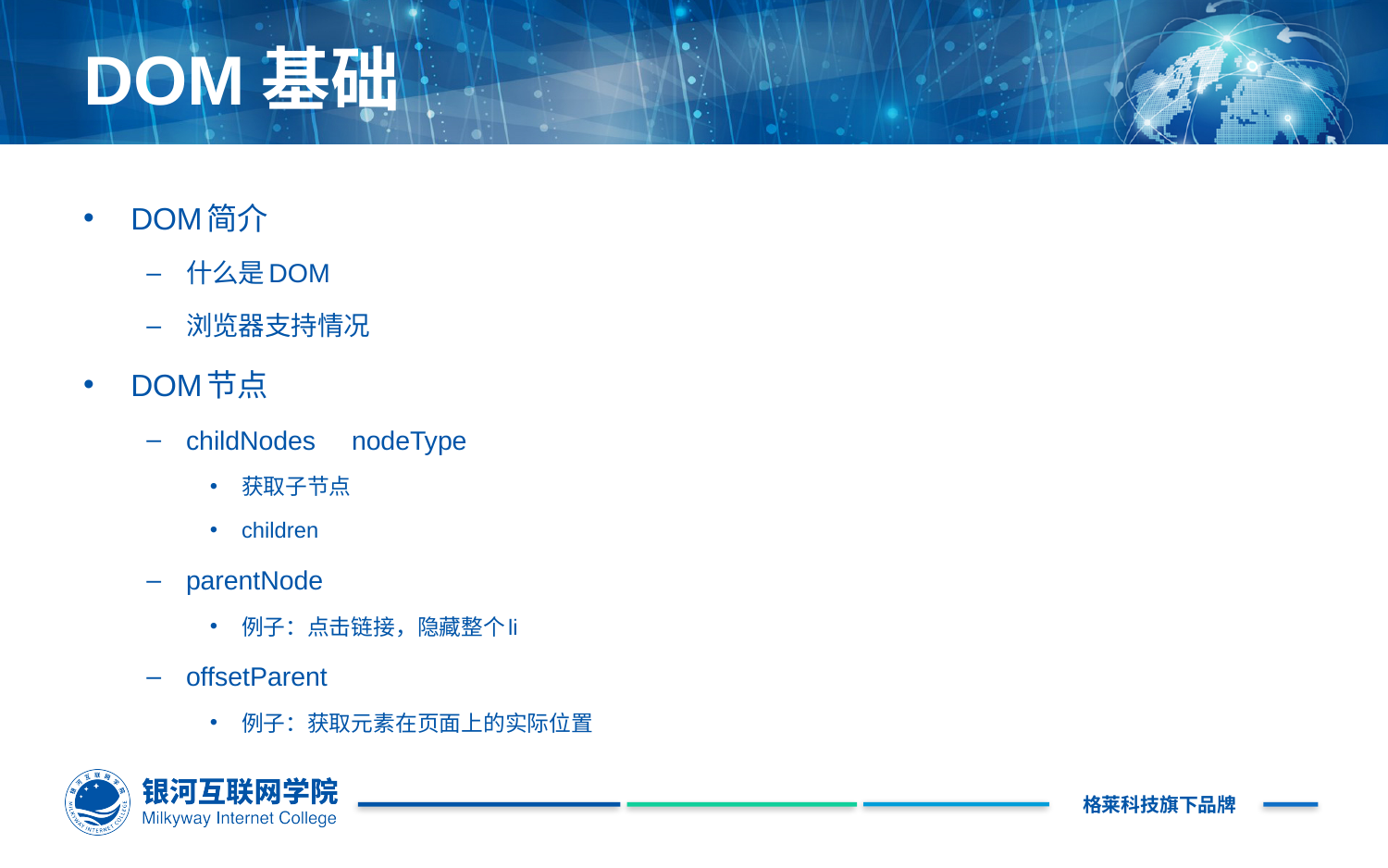

# DOM基础
DOM简介
什么是DOM
浏览器支持情况
DOM节点
childNodes	 nodeType
获取子节点
children
parentNode
例子：点击链接，隐藏整个li
offsetParent
例子：获取元素在页面上的实际位置